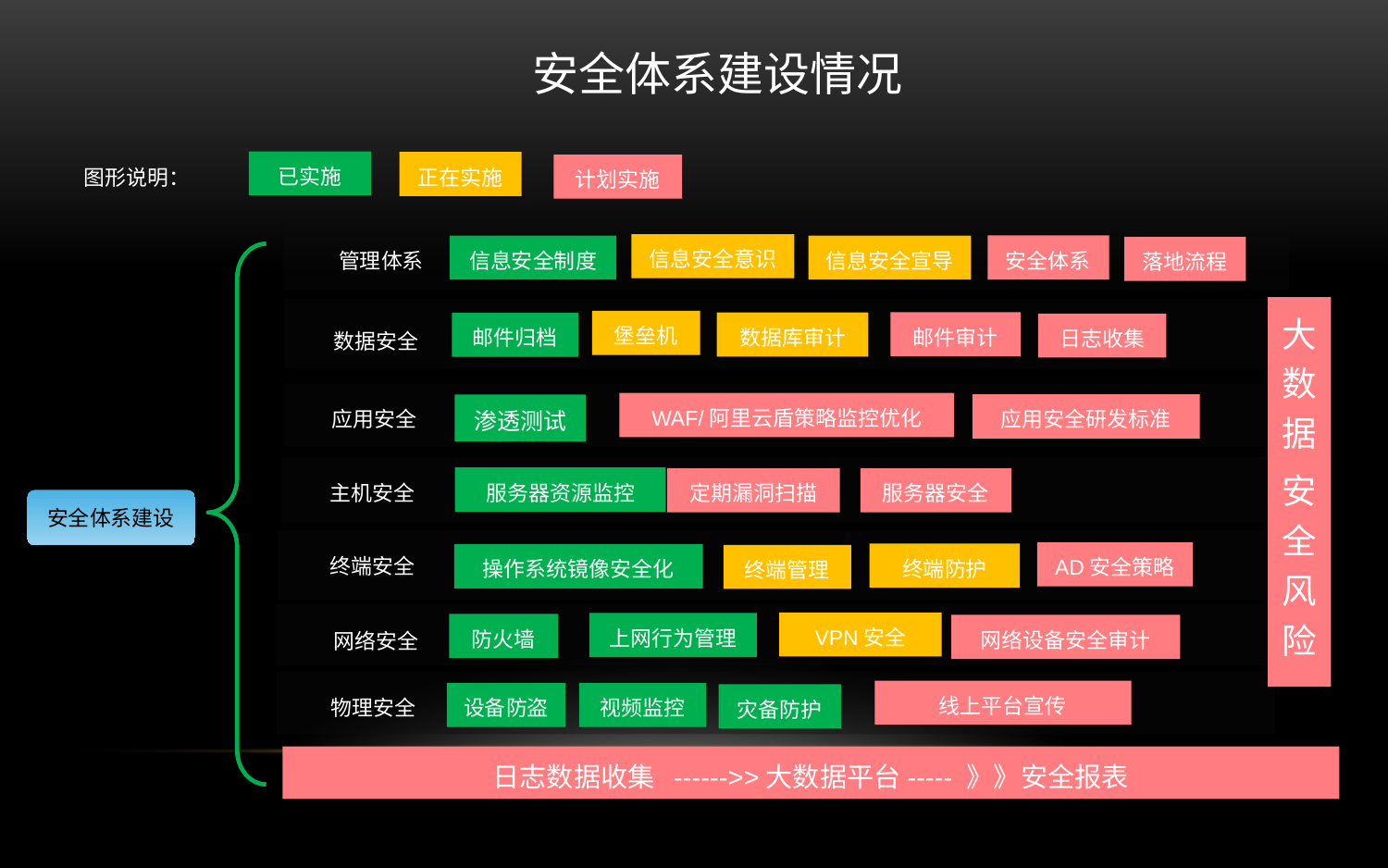

安全体系建设情况
已实施
正在实施
图形说明：
计划实施

管理体系
信息安全制度
信息安全意识
信息安全宣导
安全体系
落地流程

数据库审计
邮件归档
数据安全
邮件审计
堡垒机
日志收集

应用安全
渗透测试
WAF/阿里云盾策略监控优化
应用安全研发标准

主机安全
服务器资源监控
定期漏洞扫描
服务器安全
大数据
安全风险
安全体系建设

AD安全策略
终端防护
操作系统镜像安全化
终端管理
终端安全

VPN安全
防火墙
网络安全
上网行为管理
网络设备安全审计

物理安全
视频监控
设备防盗
灾备防护
线上平台宣传
日志数据收集  ------>>大数据平台----- 》》安全报表